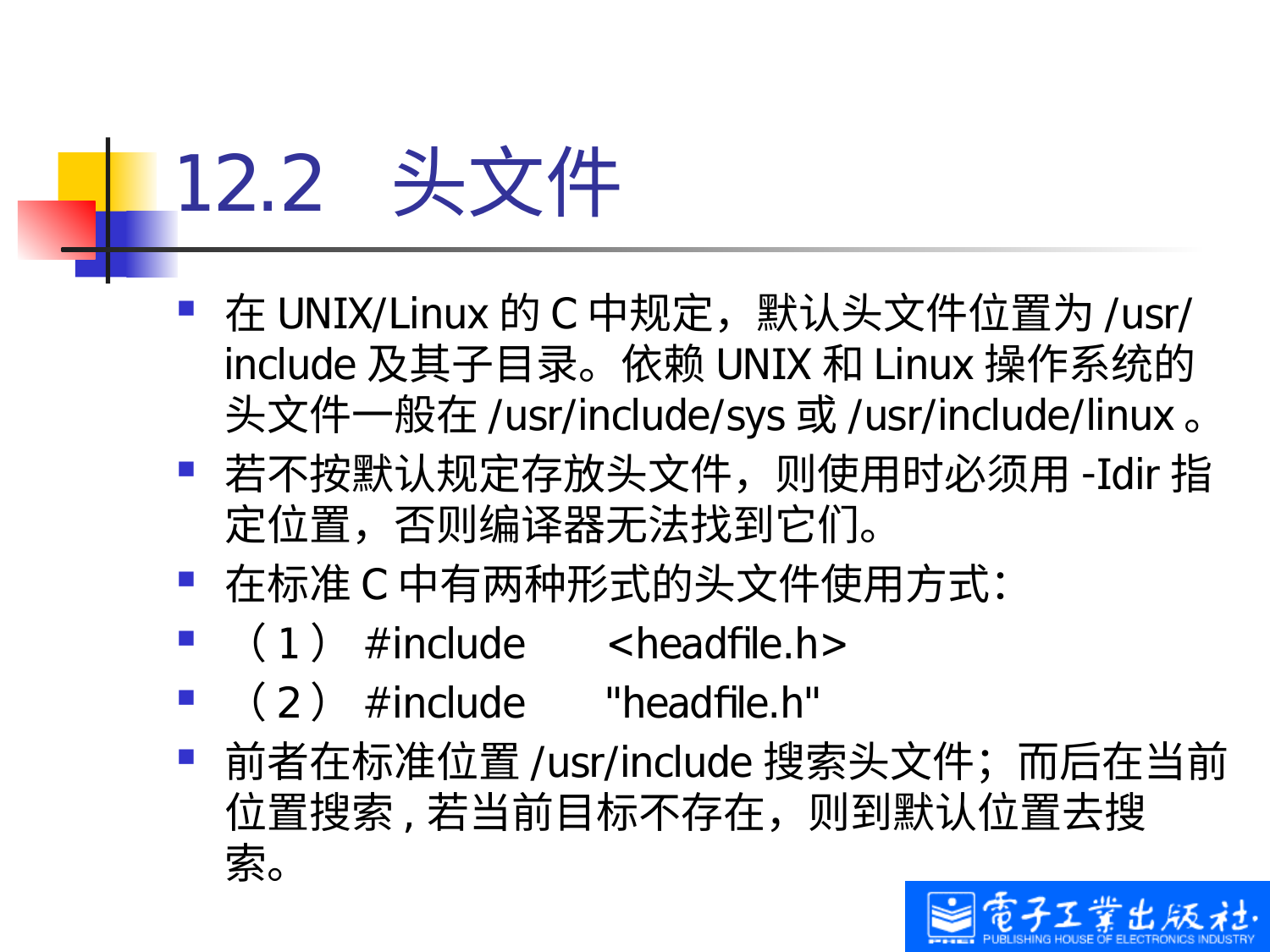

# 12.2  头文件
在UNIX/Linux的C中规定，默认头文件位置为/usr/include及其子目录。依赖UNIX和Linux操作系统的头文件一般在/usr/include/sys或/usr/include/linux。
若不按默认规定存放头文件，则使用时必须用-Idir指定位置，否则编译器无法找到它们。
在标准C中有两种形式的头文件使用方式：
（1）#include	<headfile.h>
（2）#include	"headfile.h"
前者在标准位置/usr/include搜索头文件；而后在当前位置搜索,若当前目标不存在，则到默认位置去搜索。